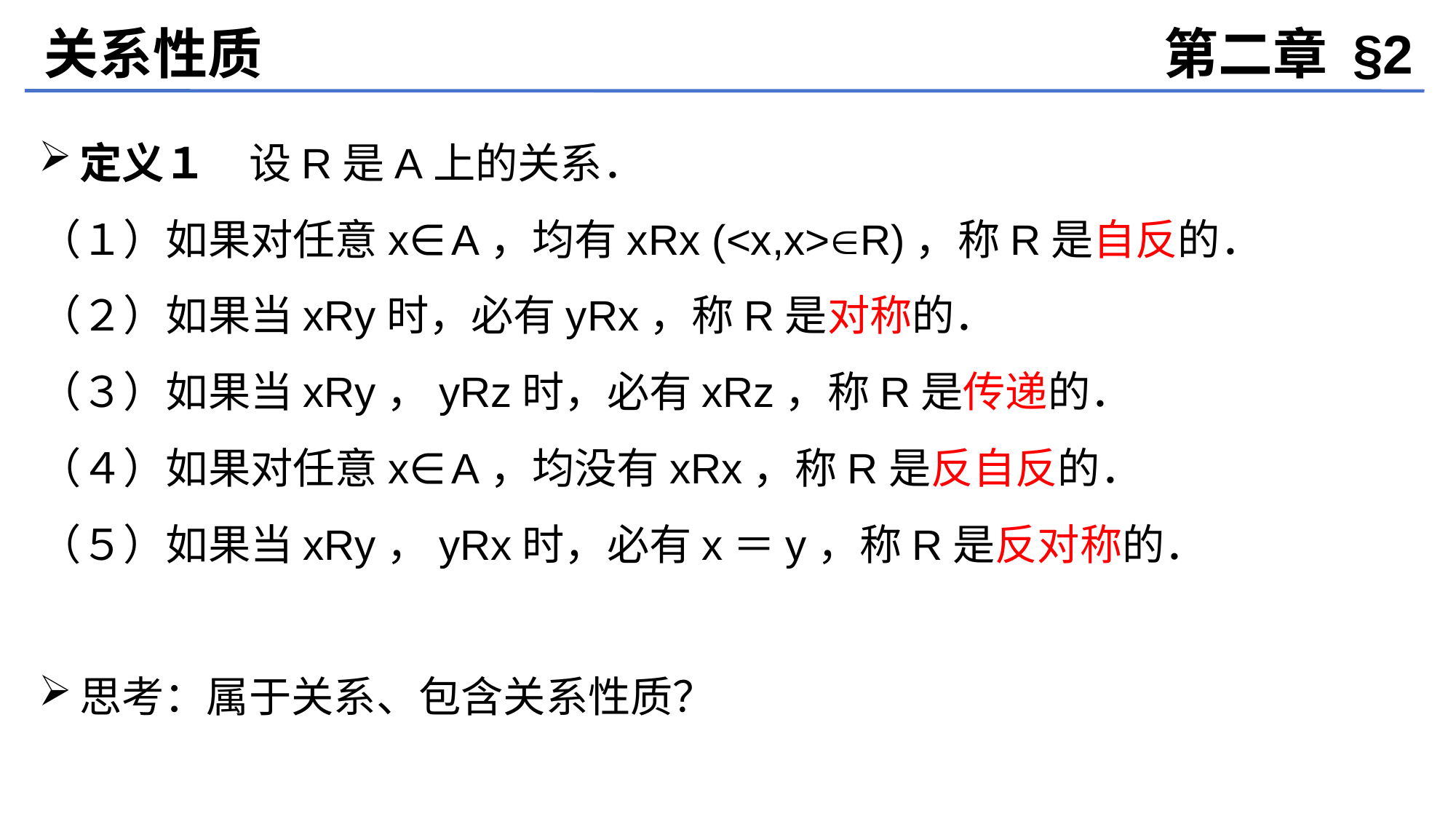

关系性质
第二章 §2
定义１　设R是A上的关系．
（１）如果对任意x∈A，均有xRx (<x,x>∈R)，称R是自反的．
（２）如果当xRy时，必有yRx，称R是对称的．
（３）如果当xRy，yRz时，必有xRz，称R是传递的．
（４）如果对任意x∈A，均没有xRx，称R是反自反的．
（５）如果当xRy，yRx时，必有x＝y，称R是反对称的．

思考：属于关系、包含关系性质？